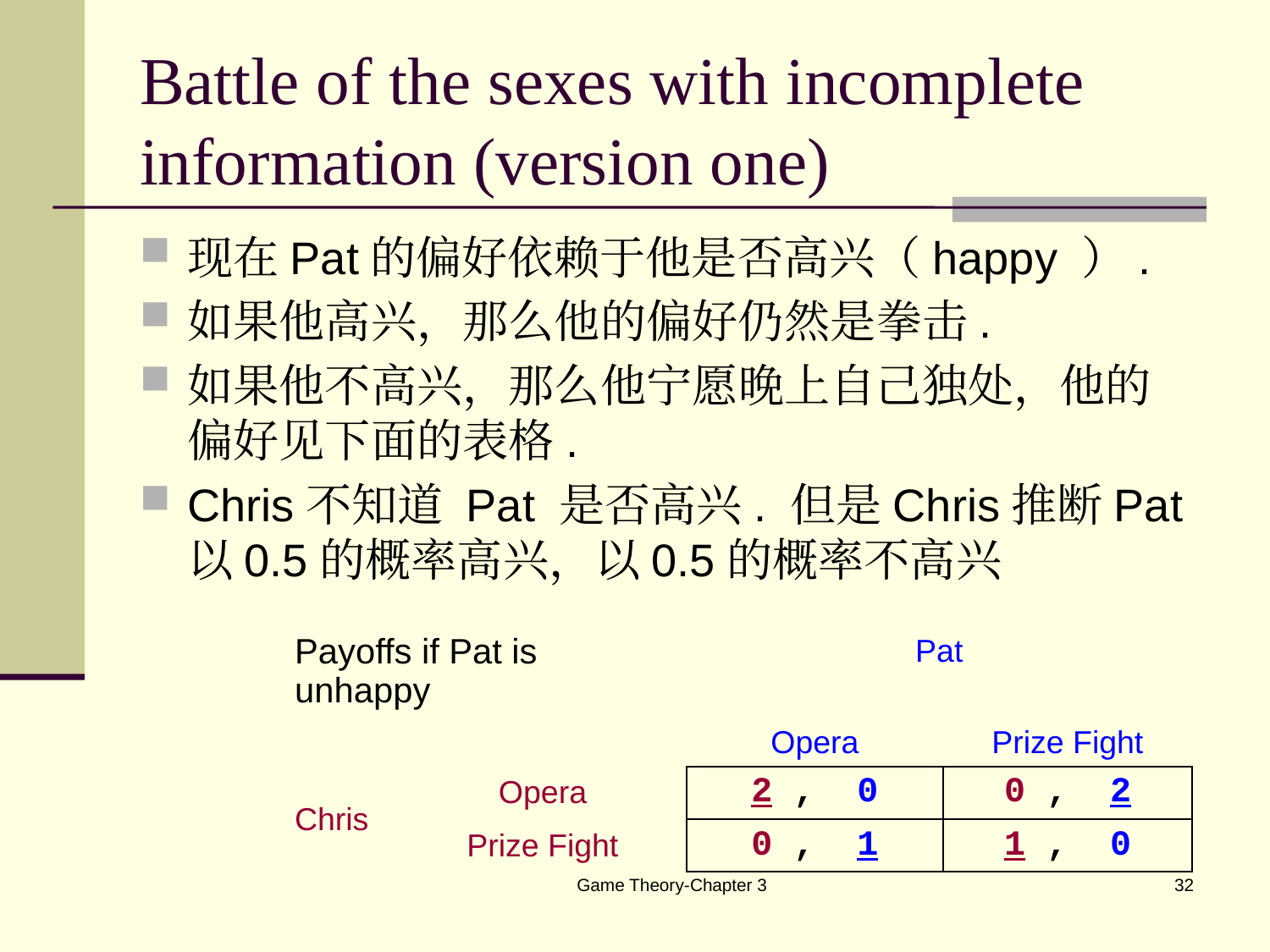

# Battle of the sexes with incomplete information (version one)
现在Pat的偏好依赖于他是否高兴（happy ）.
如果他高兴，那么他的偏好仍然是拳击.
如果他不高兴，那么他宁愿晚上自己独处，他的偏好见下面的表格.
Chris不知道 Pat 是否高兴. 但是Chris推断Pat以0.5的概率高兴，以0.5的概率不高兴

| Payoffs if Pat is unhappy |  | Pat |  |
| --- | --- | --- | --- |
|  |  | Opera | Prize Fight |
| Chris | Opera | 2 , 0 | 0 , 2 |
|  | Prize Fight | 0 , 1 | 1 , 0 |
Game Theory-Chapter 3
32